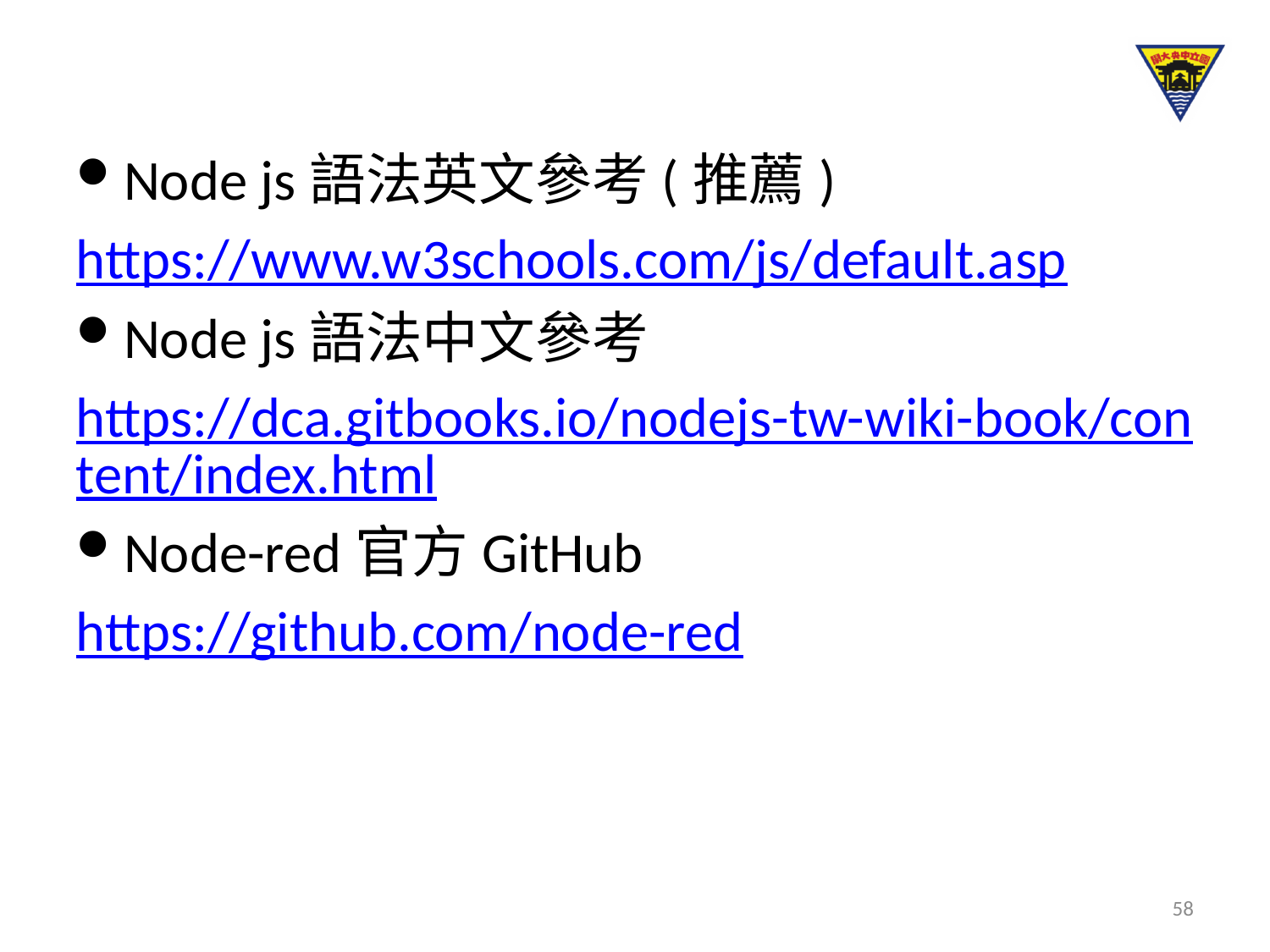

Node js語法英文參考(推薦)
https://www.w3schools.com/js/default.asp
Node js語法中文參考
https://dca.gitbooks.io/nodejs-tw-wiki-book/content/index.html
Node-red官方GitHub
https://github.com/node-red
58